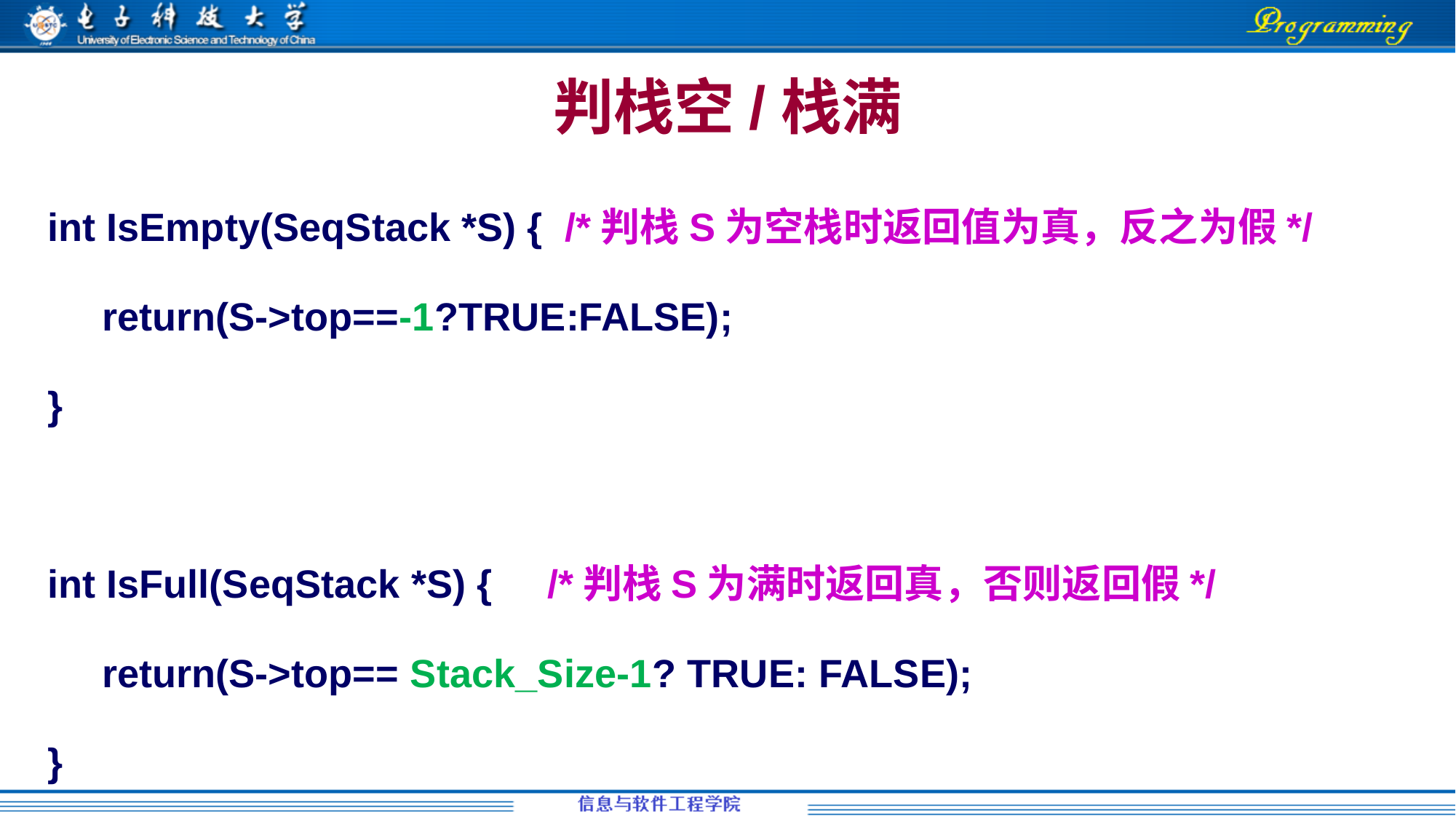

# 判栈空/栈满
int IsEmpty(SeqStack *S) {  /*判栈S为空栈时返回值为真，反之为假*/
     return(S->top==-1?TRUE:FALSE);
}

int IsFull(SeqStack *S) {     /*判栈S为满时返回真，否则返回假*/
     return(S->top== Stack_Size-1? TRUE: FALSE);
}